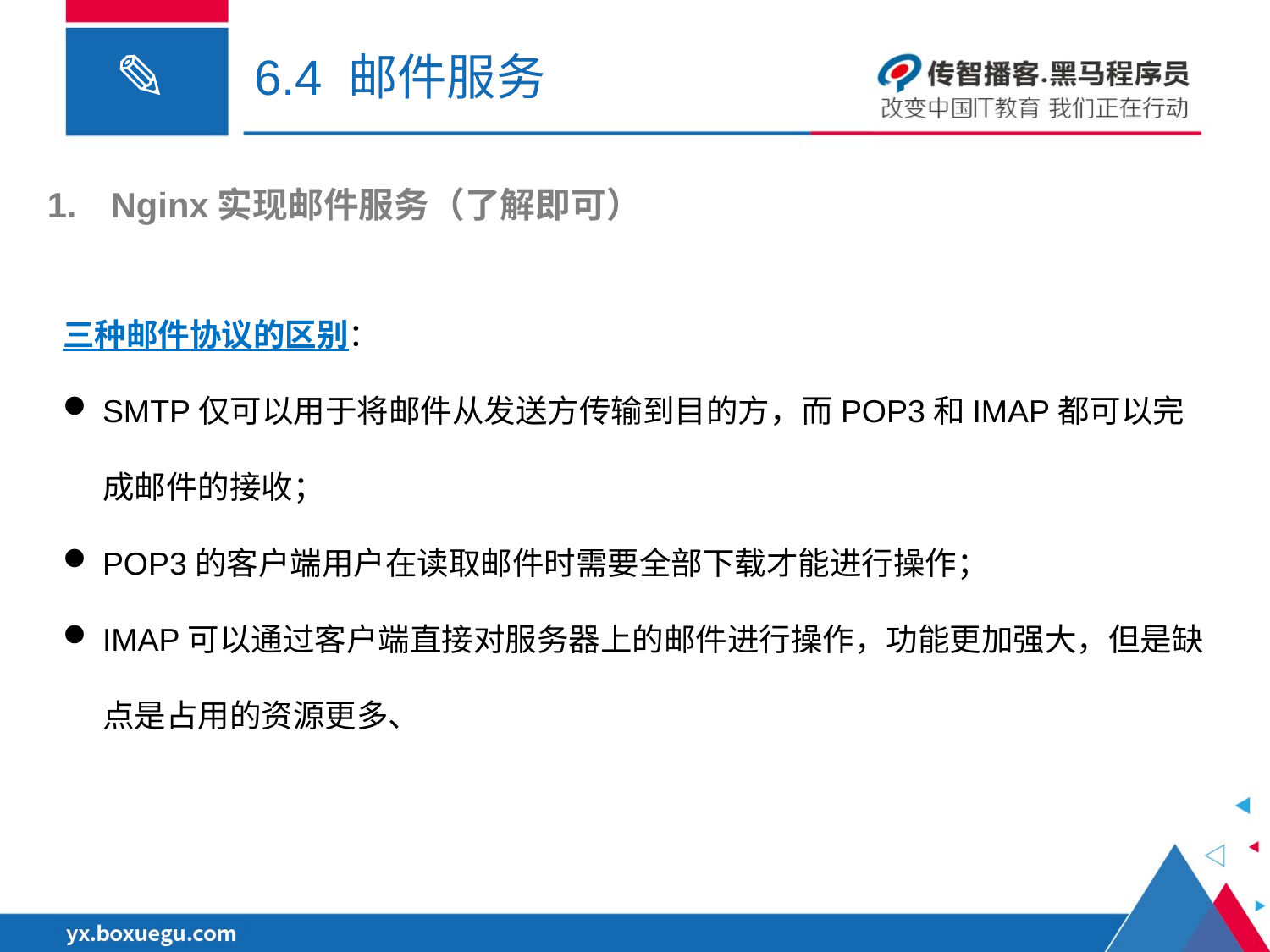

# 6.4 邮件服务
Nginx实现邮件服务（了解即可）
三种邮件协议的区别：
SMTP仅可以用于将邮件从发送方传输到目的方，而POP3和IMAP都可以完成邮件的接收；
POP3的客户端用户在读取邮件时需要全部下载才能进行操作；
IMAP可以通过客户端直接对服务器上的邮件进行操作，功能更加强大，但是缺点是占用的资源更多、